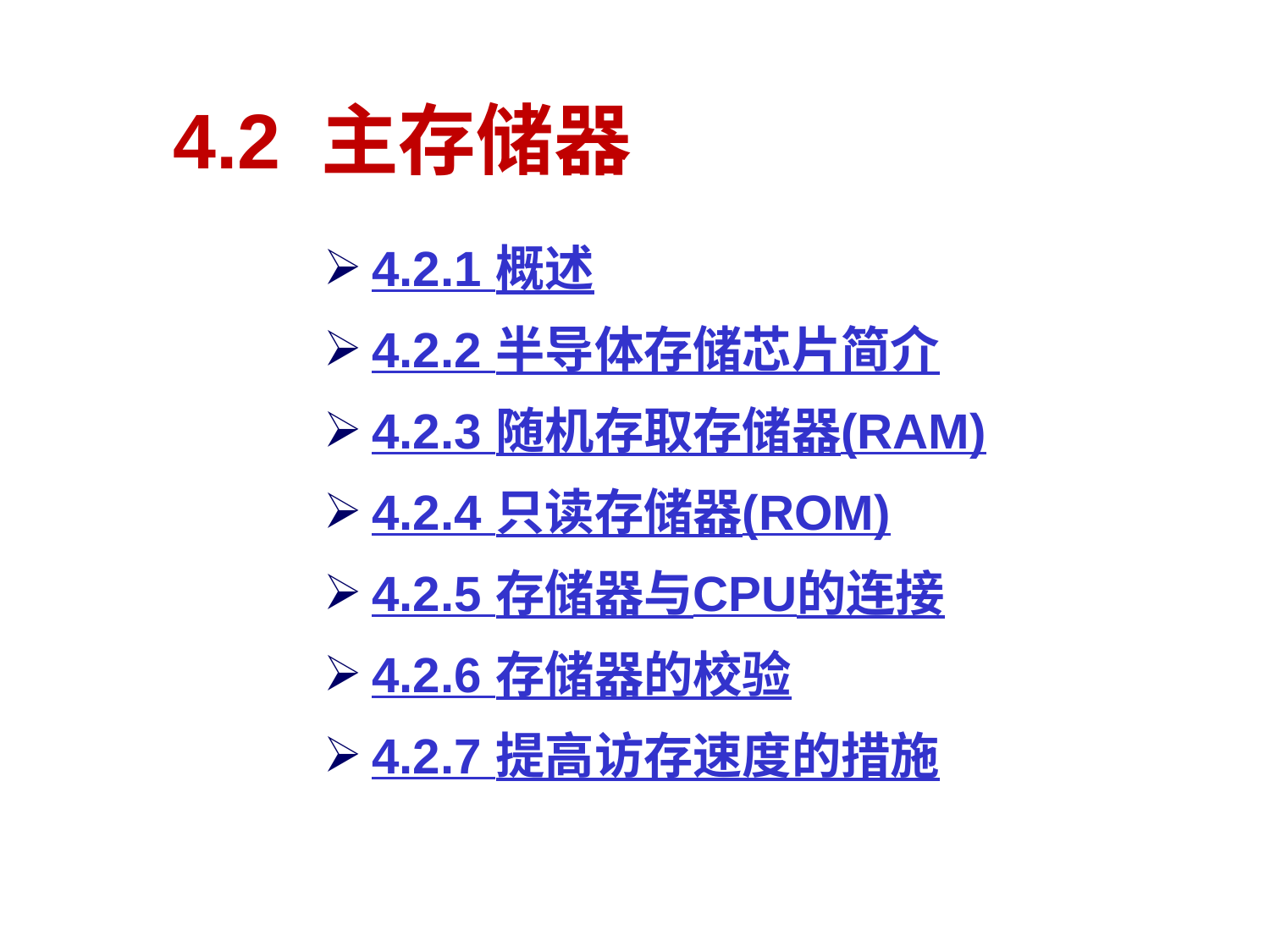

# 4.2 主存储器
4.2.1 概述
4.2.2 半导体存储芯片简介
4.2.3 随机存取存储器(RAM)
4.2.4 只读存储器(ROM)
4.2.5 存储器与CPU的连接
4.2.6 存储器的校验
4.2.7 提高访存速度的措施